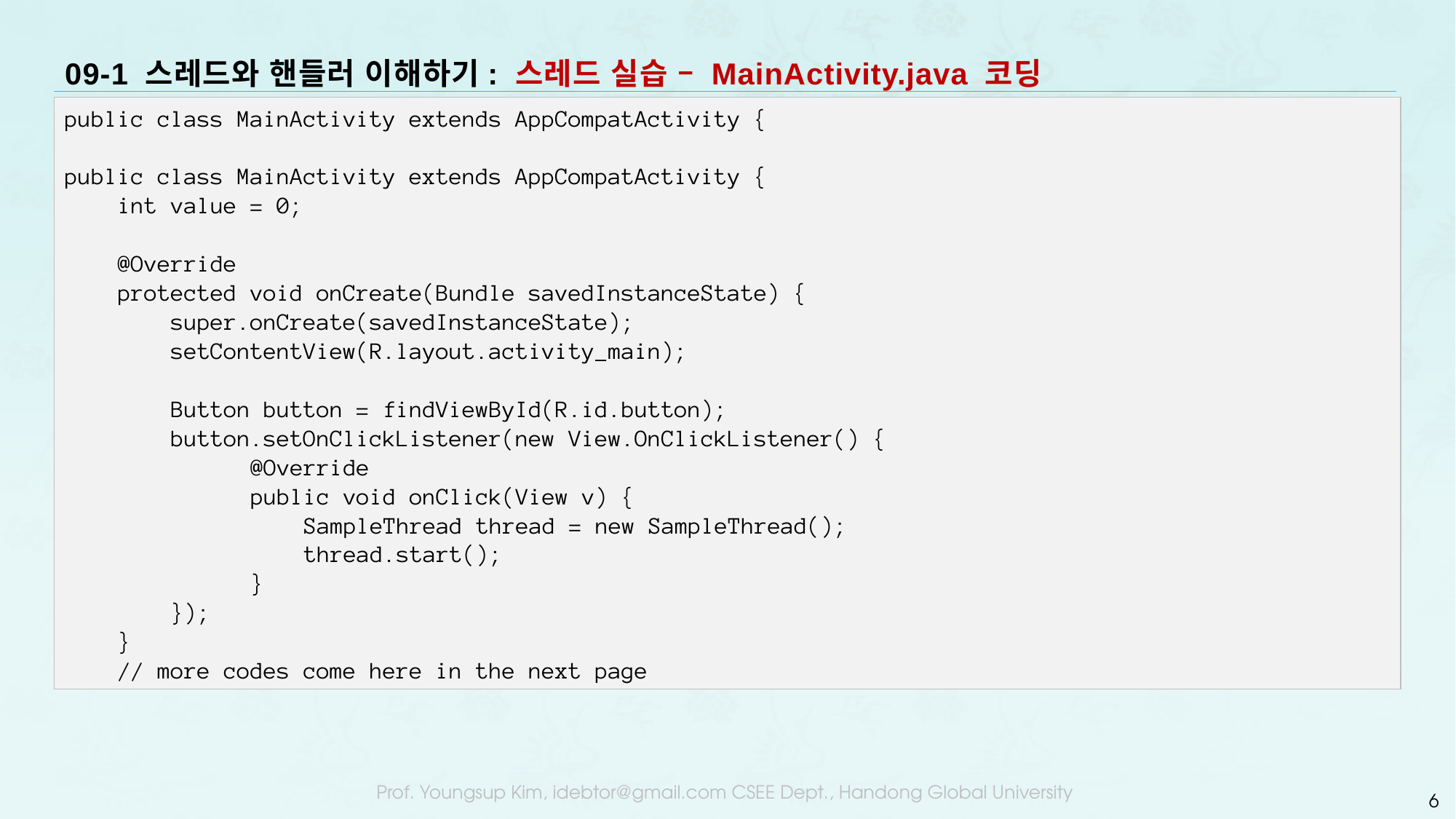

# 09-1 스레드와 핸들러 이해하기: 스레드 실습 – MainActivity.java 코딩
public class MainActivity extends AppCompatActivity {

public class MainActivity extends AppCompatActivity {
    int value = 0;

    @Override
    protected void onCreate(Bundle savedInstanceState) {
        super.onCreate(savedInstanceState);
        setContentView(R.layout.activity_main);

        Button button = findViewById(R.id.button);
        button.setOnClickListener(new View.OnClickListener() {
              @Override
              public void onClick(View v) {
                  SampleThread thread = new SampleThread();
                  thread.start();
              }
        });
    }
    // more codes come here in the next page

6